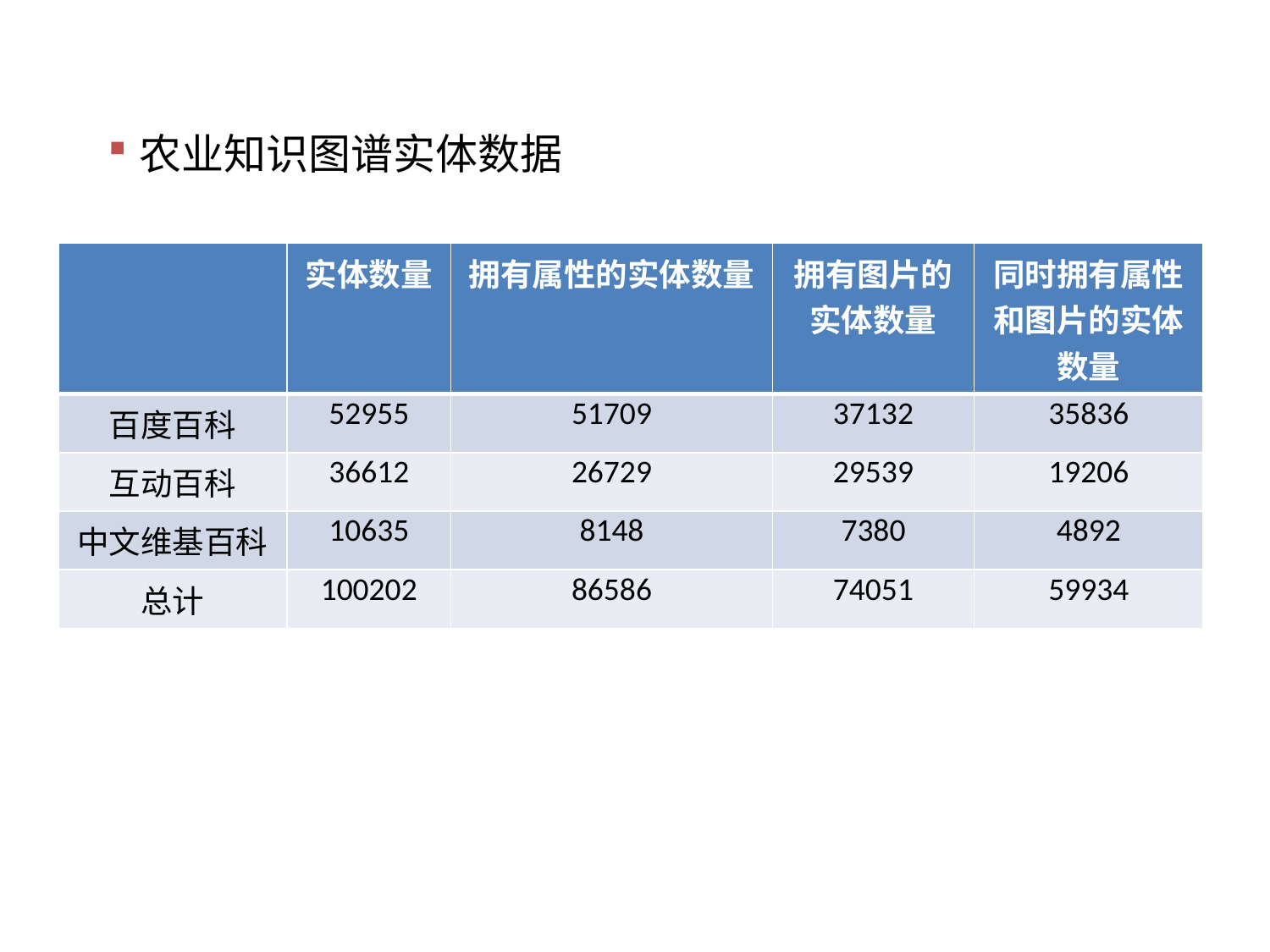

农业知识图谱实体数据

|  | 实体数量 | 拥有属性的实体数量 | 拥有图片的实体数量 | 同时拥有属性和图片的实体数量 |
| --- | --- | --- | --- | --- |
| 百度百科 | 52955 | 51709 | 37132 | 35836 |
| 互动百科 | 36612 | 26729 | 29539 | 19206 |
| 中文维基百科 | 10635 | 8148 | 7380 | 4892 |
| 总计 | 100202 | 86586 | 74051 | 59934 |